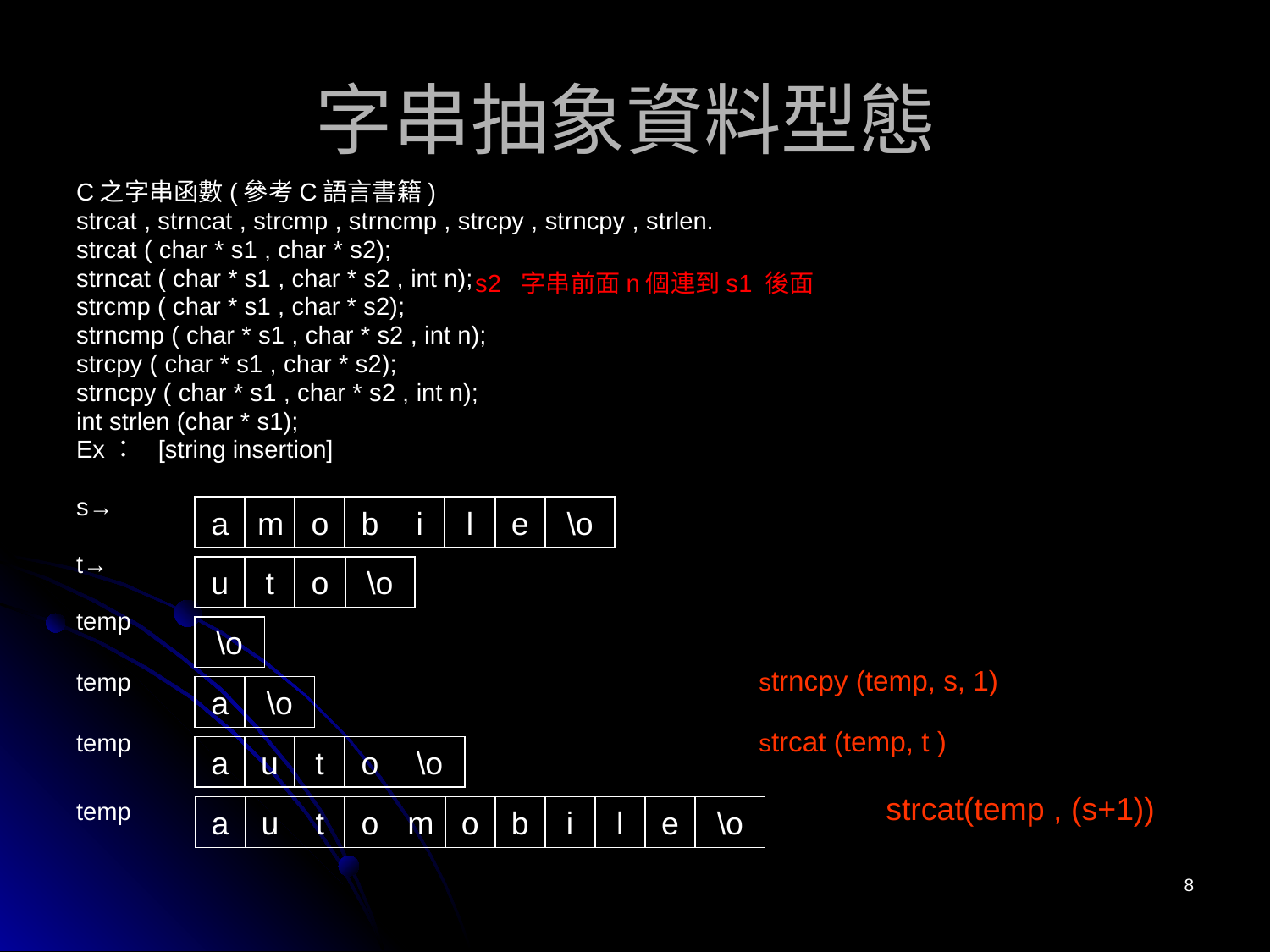

# 字串抽象資料型態
C之字串函數(參考C語言書籍)
strcat , strncat , strcmp , strncmp , strcpy , strncpy , strlen.
strcat ( char * s1 , char * s2);
strncat ( char * s1 , char * s2 , int n);
strcmp ( char * s1 , char * s2);
strncmp ( char * s1 , char * s2 , int n);
strcpy ( char * s1 , char * s2);
strncpy ( char * s1 , char * s2 , int n);
int strlen (char * s1);
Ex：   [string insertion]

s→

t→

temp

temp 					strncpy (temp, s, 1)

temp 					strcat (temp, t )

temp 						strcat(temp , (s+1))
s2  字串前面n個連到s1 後面
a
m
o
b
i
l
e
\o
u
t
o
\o
\o
a
\o
a
u
t
o
\o
a
u
t
o
m
o
b
i
l
e
\o
8